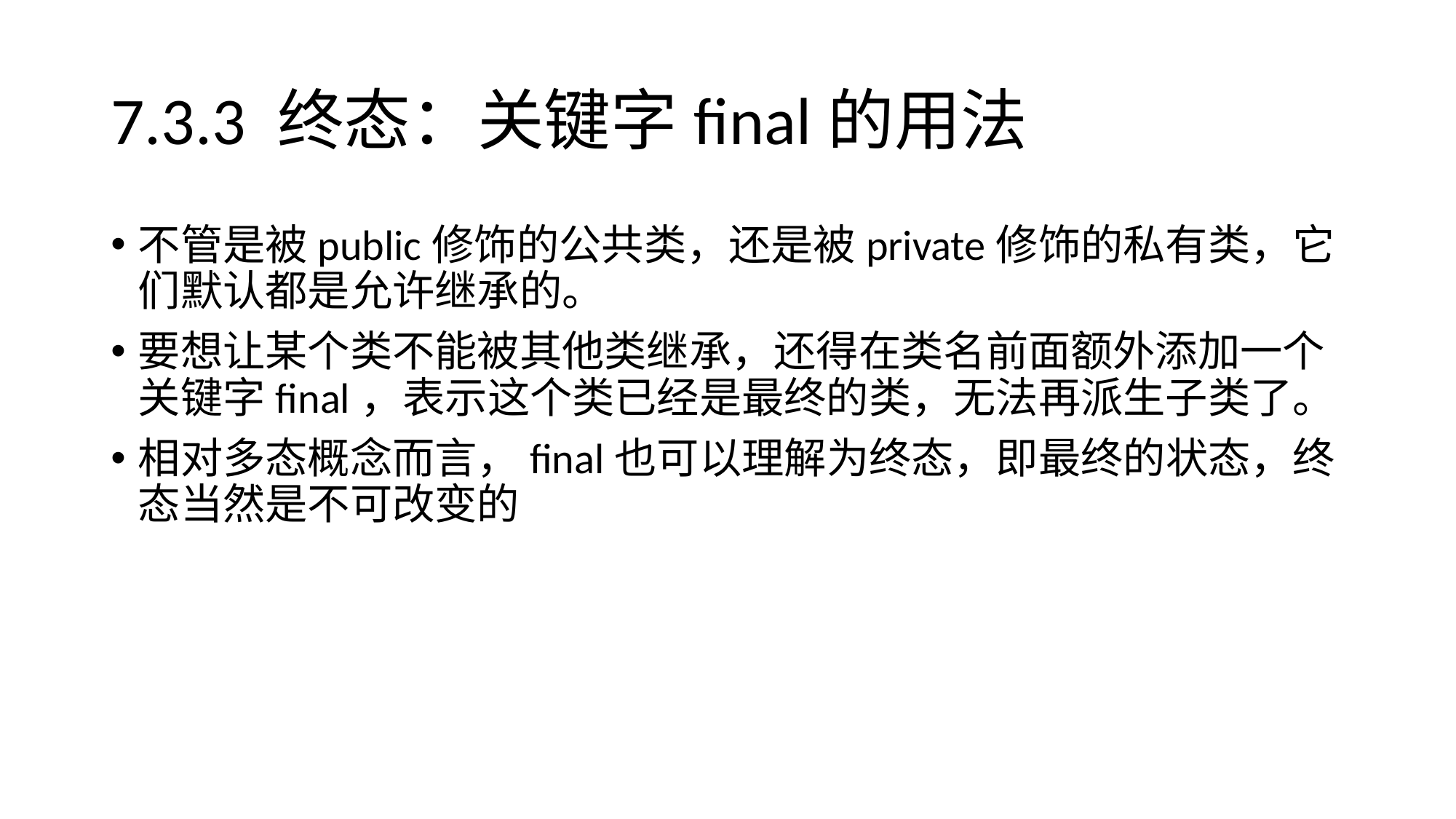

# 7.3.3 终态：关键字final的用法
不管是被public修饰的公共类，还是被private修饰的私有类，它们默认都是允许继承的。
要想让某个类不能被其他类继承，还得在类名前面额外添加一个关键字final，表示这个类已经是最终的类，无法再派生子类了。
相对多态概念而言，final也可以理解为终态，即最终的状态，终态当然是不可改变的